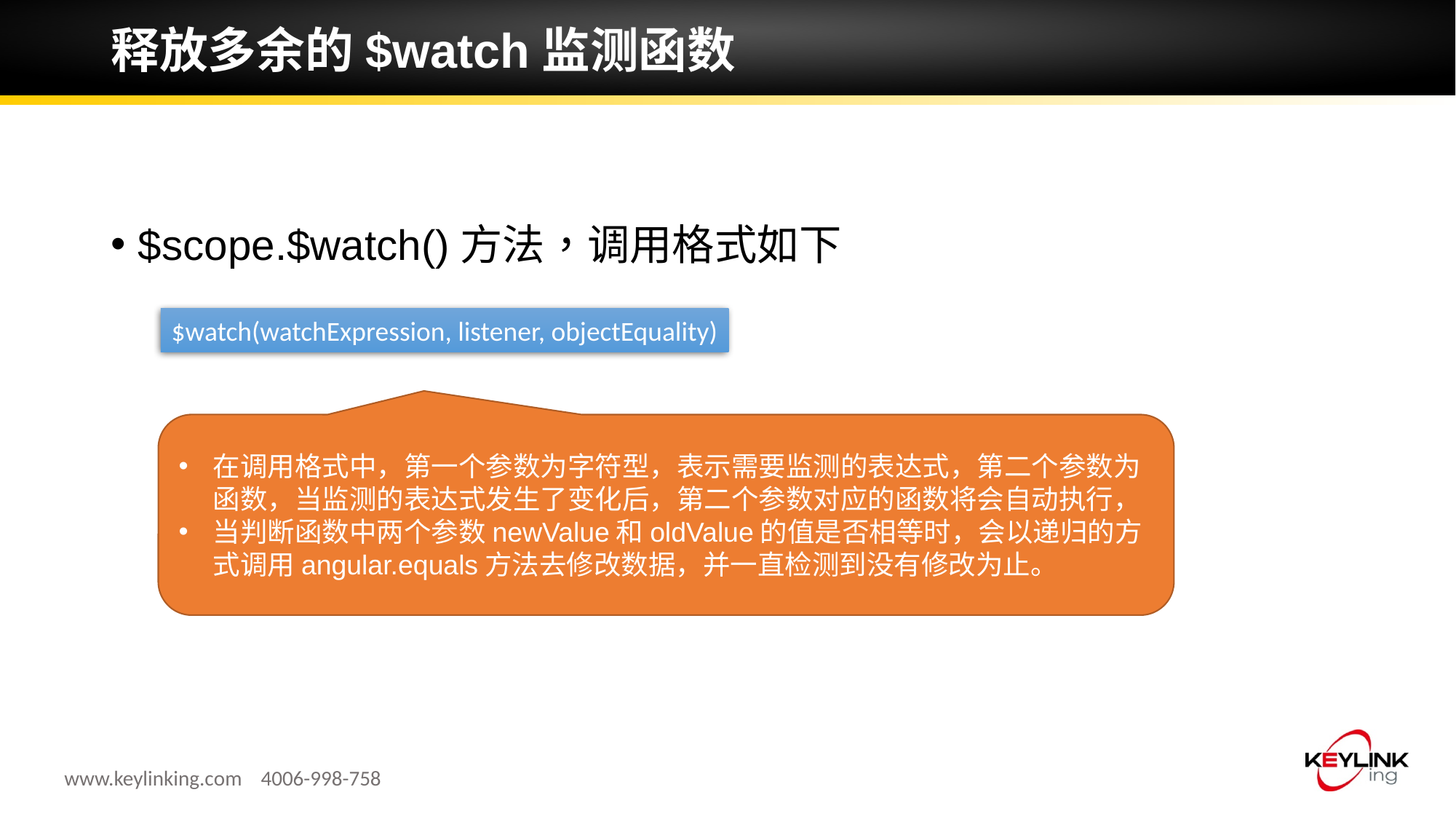

# 释放多余的$watch监测函数
$scope.$watch()方法，调用格式如下

$watch(watchExpression, listener, objectEquality)
在调用格式中，第一个参数为字符型，表示需要监测的表达式，第二个参数为函数，当监测的表达式发生了变化后，第二个参数对应的函数将会自动执行，
当判断函数中两个参数newValue和oldValue的值是否相等时，会以递归的方式调用angular.equals方法去修改数据，并一直检测到没有修改为止。